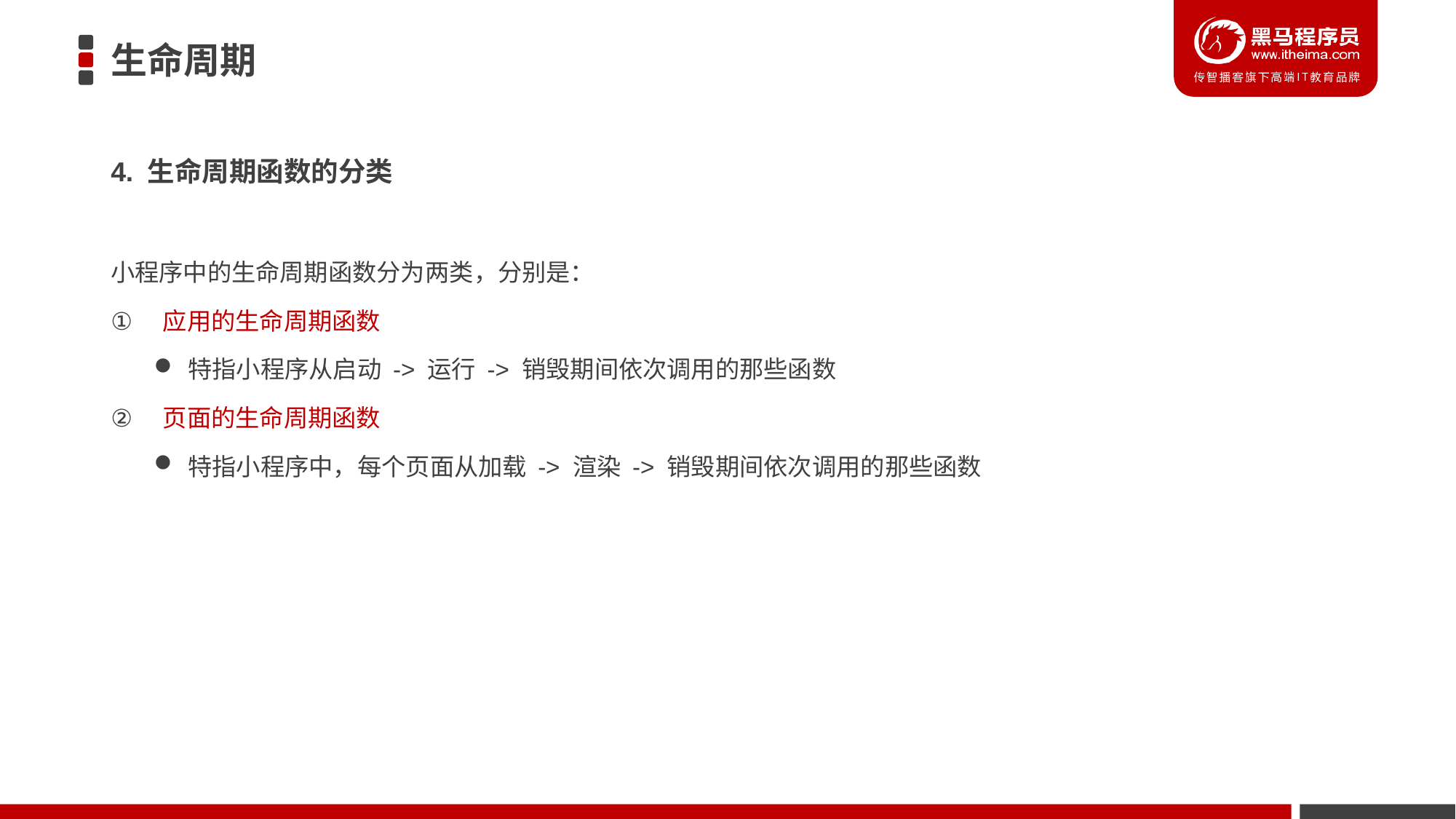

# 生命周期
4. 生命周期函数的分类
小程序中的生命周期函数分为两类，分别是：
 应用的生命周期函数
特指小程序从启动 -> 运行 -> 销毁期间依次调用的那些函数
 页面的生命周期函数
特指小程序中，每个页面从加载 -> 渲染 -> 销毁期间依次调用的那些函数